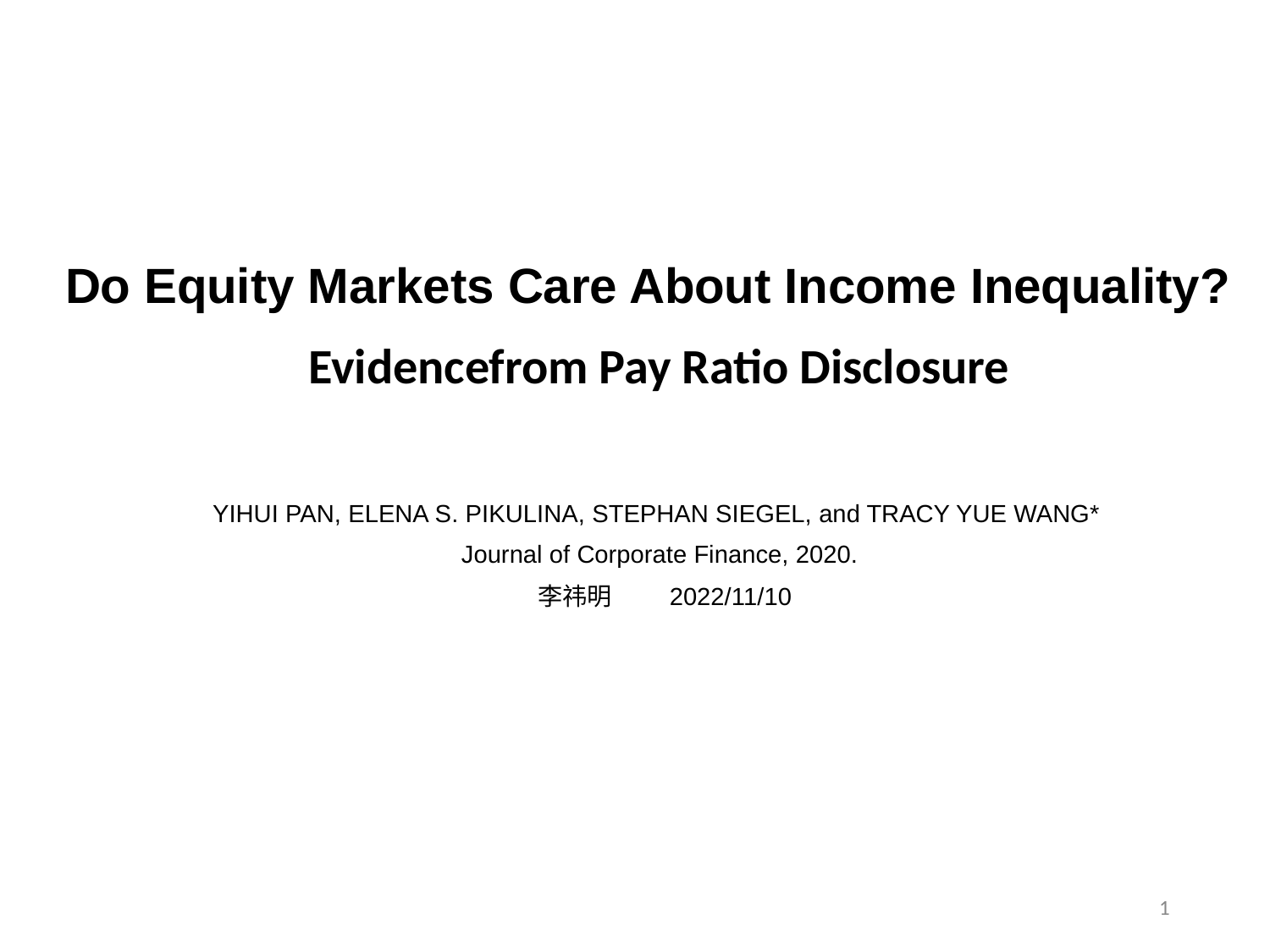

# Do Equity Markets Care About Income Inequality?
Evidencefrom Pay Ratio Disclosure
YIHUI PAN, ELENA S. PIKULINA, STEPHAN SIEGEL, and TRACY YUE WANG*  Journal of Corporate Finance, 2020.
李祎明	2022/11/10
1